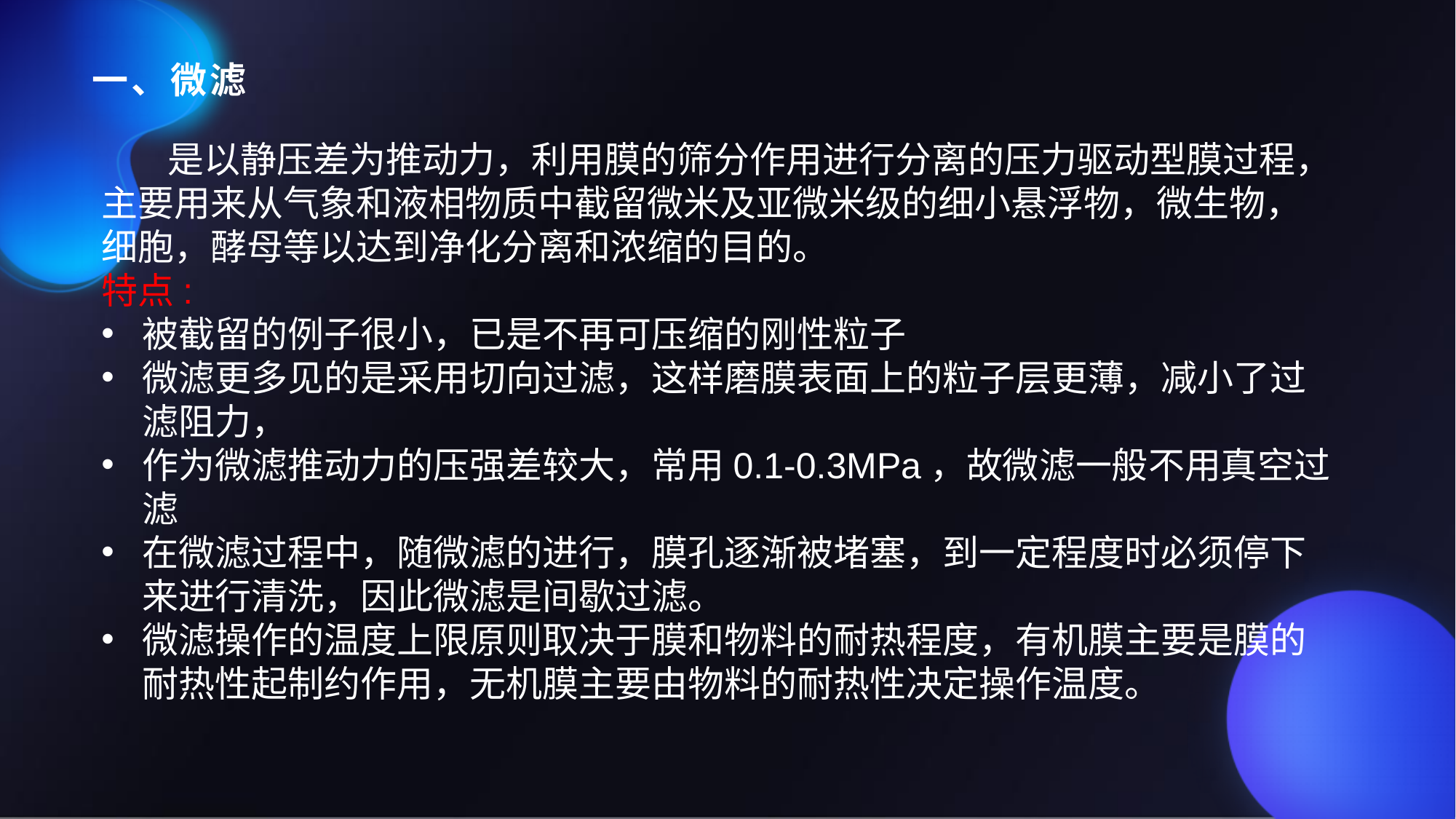

# 一、微滤
       是以静压差为推动力，利用膜的筛分作用进行分离的压力驱动型膜过程，主要用来从气象和液相物质中截留微米及亚微米级的细小悬浮物，微生物，细胞，酵母等以达到净化分离和浓缩的目的。
特点:
被截留的例子很小，已是不再可压缩的刚性粒子
微滤更多见的是采用切向过滤，这样磨膜表面上的粒子层更薄，减小了过滤阻力，
作为微滤推动力的压强差较大，常用0.1-0.3MPa，故微滤一般不用真空过滤
在微滤过程中，随微滤的进行，膜孔逐渐被堵塞，到一定程度时必须停下来进行清洗，因此微滤是间歇过滤。
微滤操作的温度上限原则取决于膜和物料的耐热程度，有机膜主要是膜的耐热性起制约作用，无机膜主要由物料的耐热性决定操作温度。